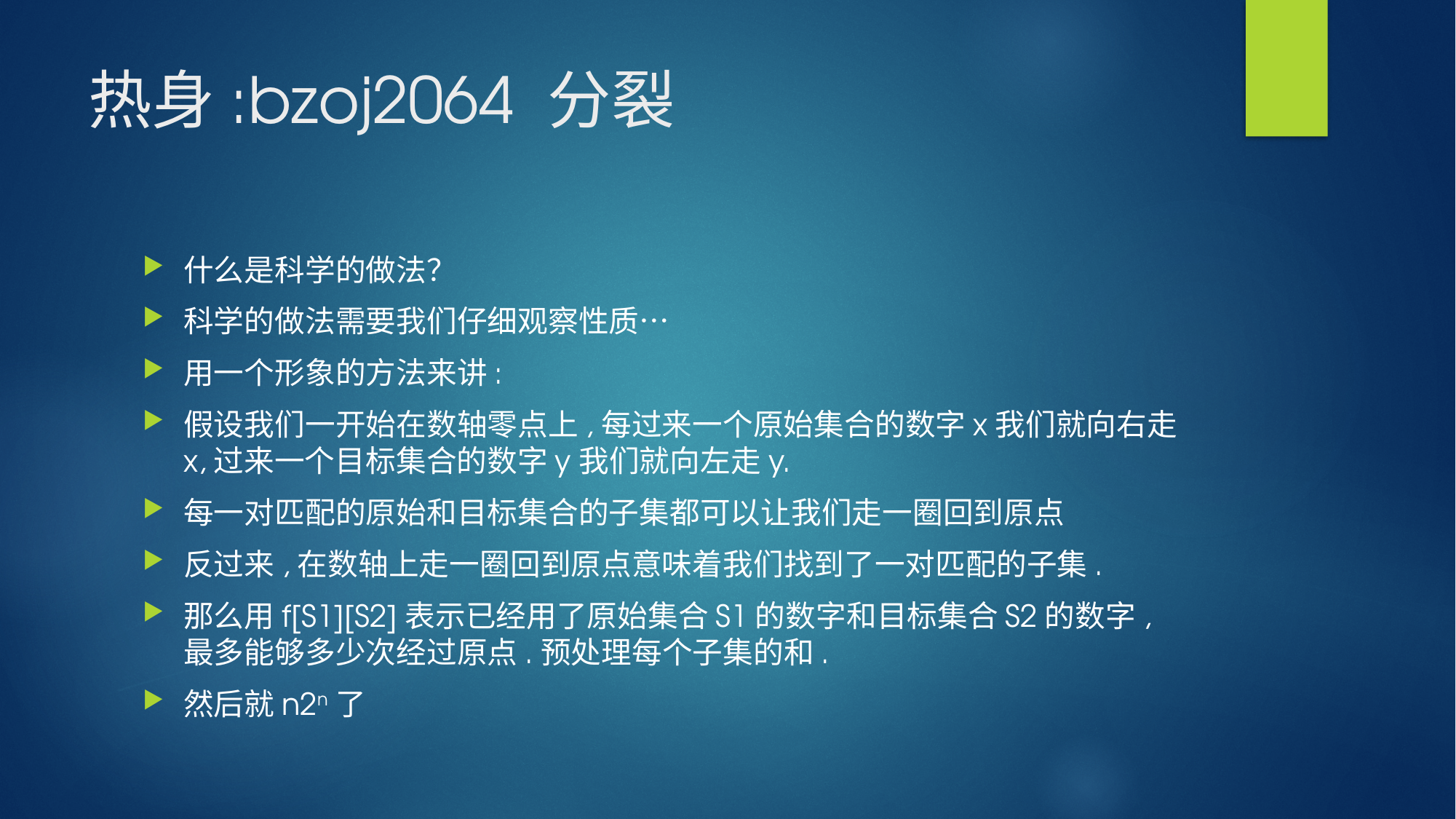

# 热身:bzoj2064 分裂
什么是科学的做法？
科学的做法需要我们仔细观察性质…
用一个形象的方法来讲:
假设我们一开始在数轴零点上,每过来一个原始集合的数字x我们就向右走x,过来一个目标集合的数字y我们就向左走y.
每一对匹配的原始和目标集合的子集都可以让我们走一圈回到原点
反过来,在数轴上走一圈回到原点意味着我们找到了一对匹配的子集.
那么用f[S1][S2]表示已经用了原始集合S1的数字和目标集合S2的数字,最多能够多少次经过原点.预处理每个子集的和.
然后就n2n了